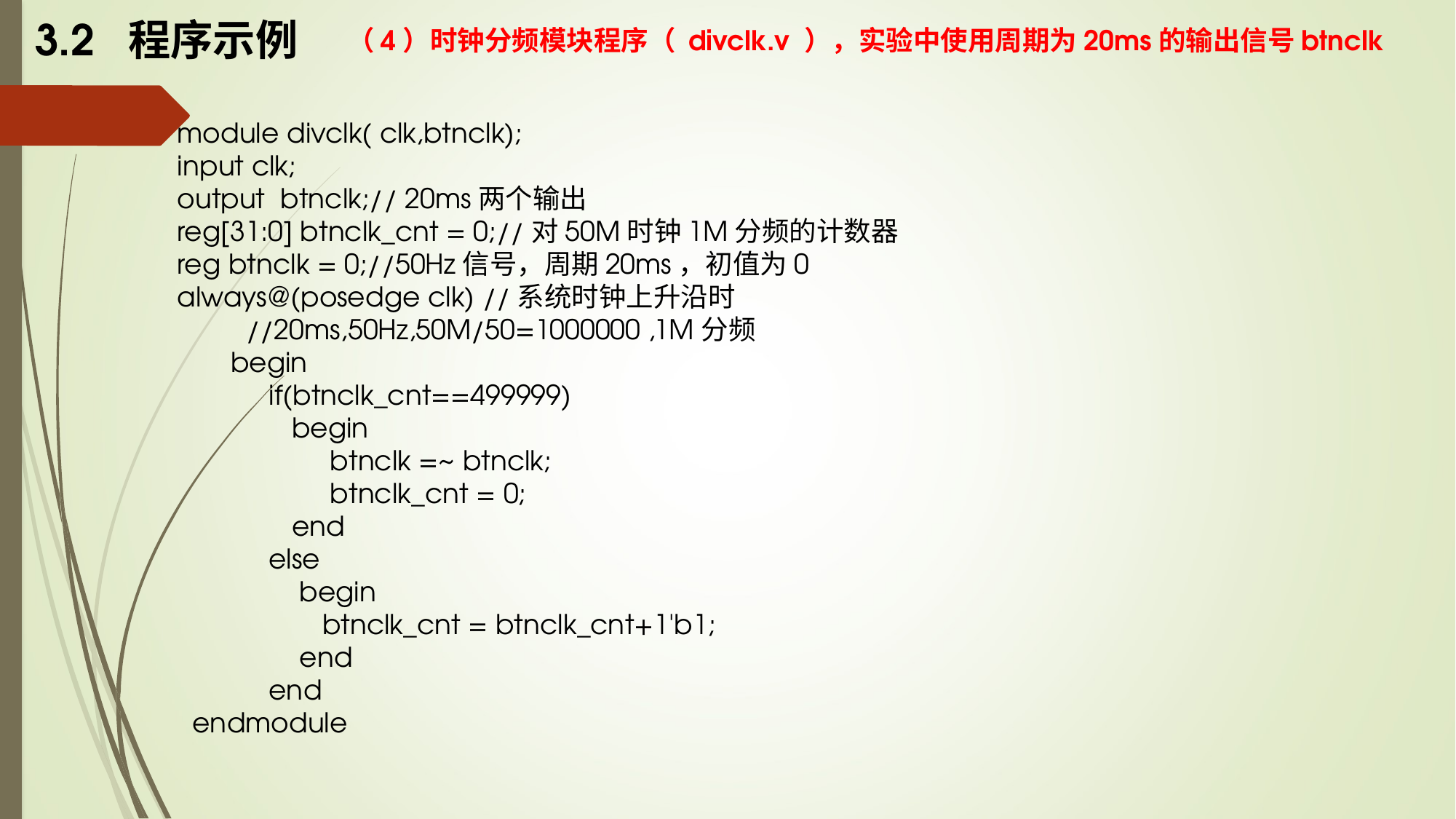

# 3.2  程序示例
（4）时钟分频模块程序（ divclk.v ），实验中使用周期为20ms的输出信号btnclk
module divclk( clk,btnclk);
input clk;
output  btnclk;// 20ms两个输出
reg[31:0] btnclk_cnt = 0;//对50M时钟1M分频的计数器
reg btnclk = 0;//50Hz信号，周期20ms，初值为0
always@(posedge clk) //系统时钟上升沿时
         //20ms,50Hz,50M/50=1000000 ,1M分频
       begin
            if(btnclk_cnt==499999)
               begin
                    btnclk =~ btnclk;
                    btnclk_cnt = 0;
               end
            else
                begin
                   btnclk_cnt = btnclk_cnt+1'b1;
                end
            end
  endmodule